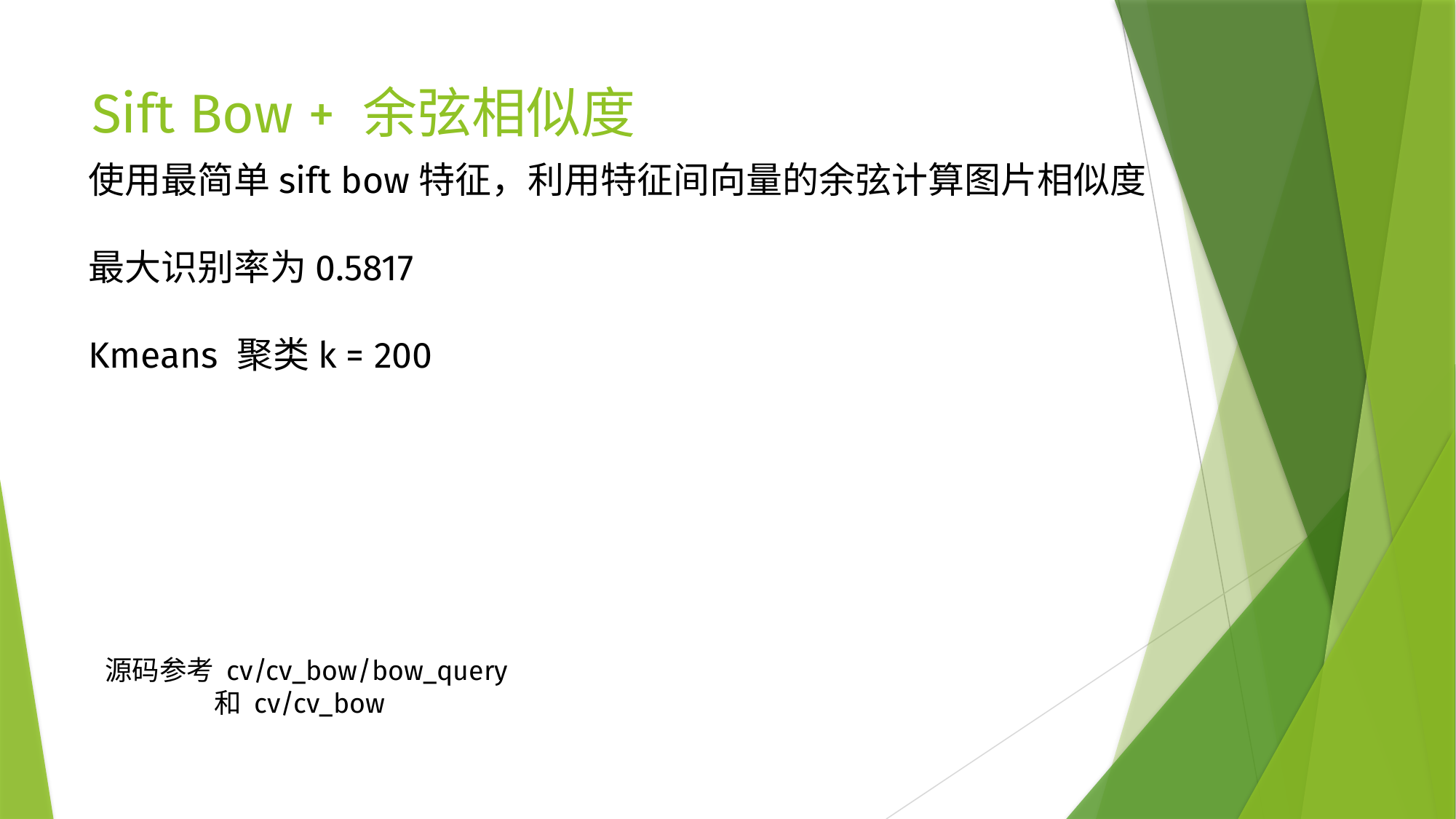

# Sift Bow + 余弦相似度
使用最简单sift bow特征，利用特征间向量的余弦计算图片相似度

最大识别率为0.5817

Kmeans 聚类k = 200

源码参考 cv/cv_bow/bow_query
	和 cv/cv_bow